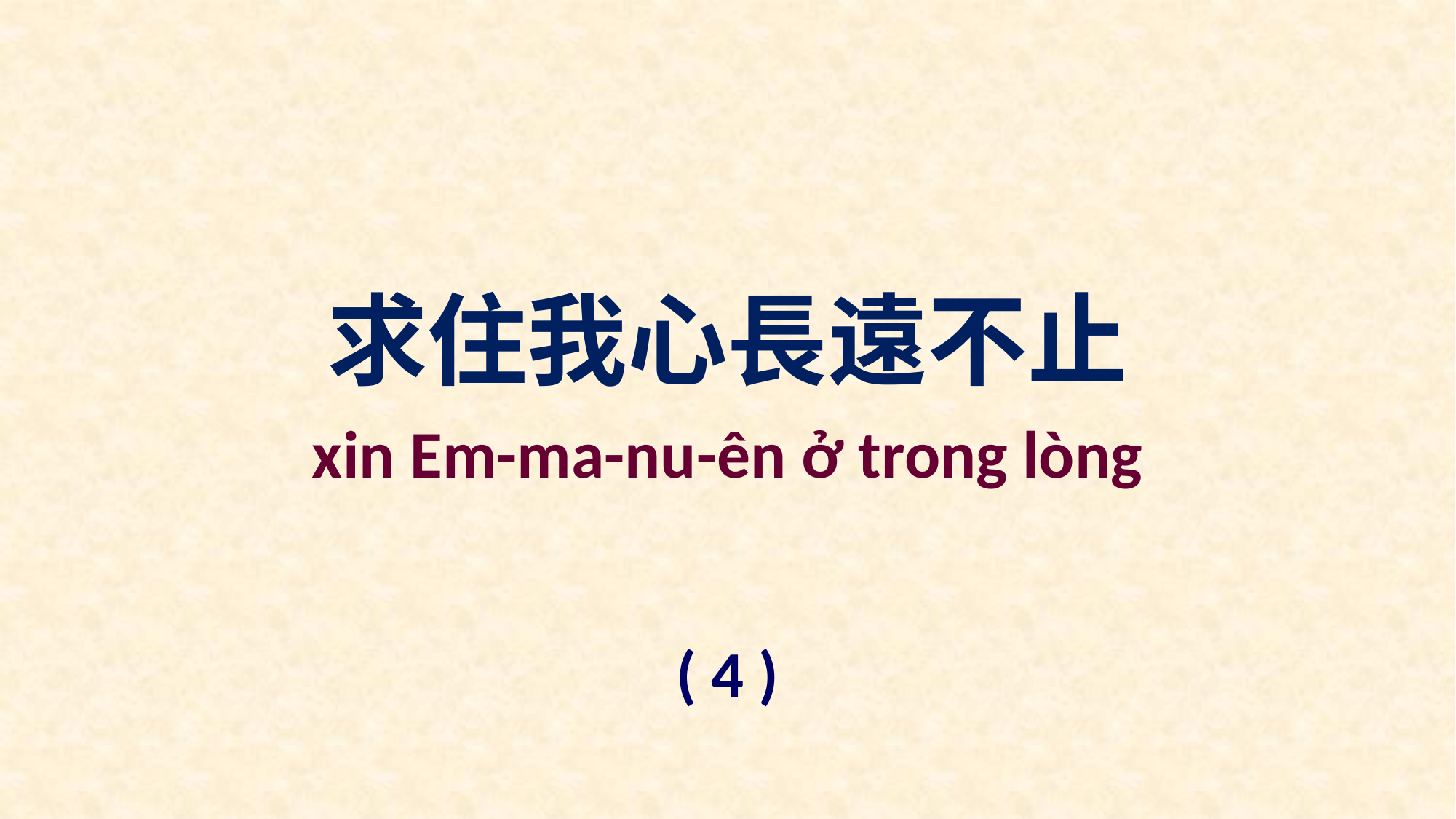

求住我心長遠不止
xin Em-ma-nu-ên ở trong lòng
( 4 )